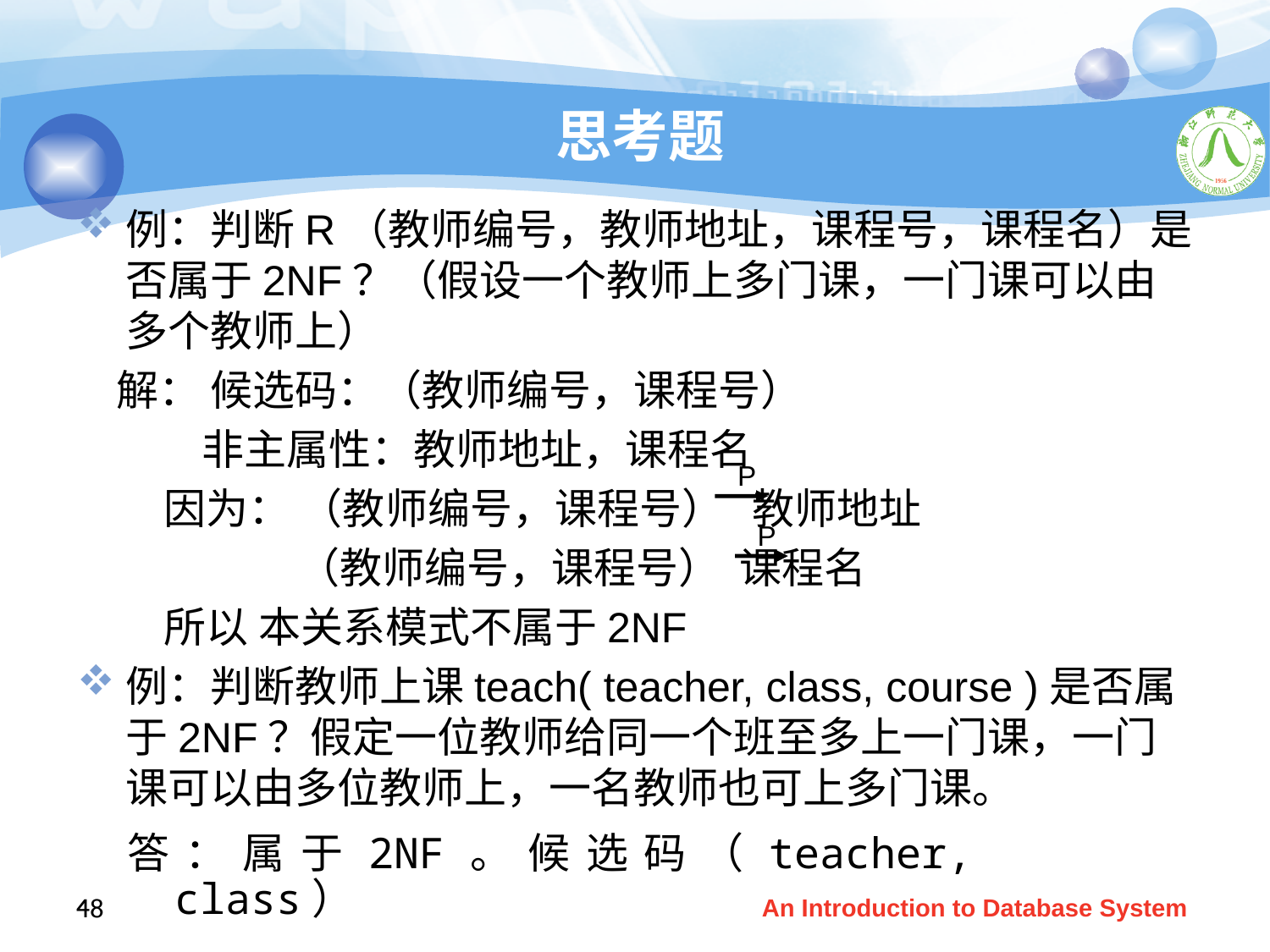

# 思考题
例：判断R（教师编号，教师地址，课程号，课程名）是否属于2NF？（假设一个教师上多门课，一门课可以由多个教师上）
   解： 候选码：（教师编号，课程号）
            非主属性：教师地址，课程名
        因为： （教师编号，课程号）   教师地址
                      （教师编号，课程号）  课程名
        所以 本关系模式不属于2NF
例：判断教师上课teach( teacher, class, course )是否属于2NF？假定一位教师给同一个班至多上一门课，一门课可以由多位教师上，一名教师也可上多门课。
P

P

答：属于2NF。候选码（teacher, class）
48
An Introduction to Database System